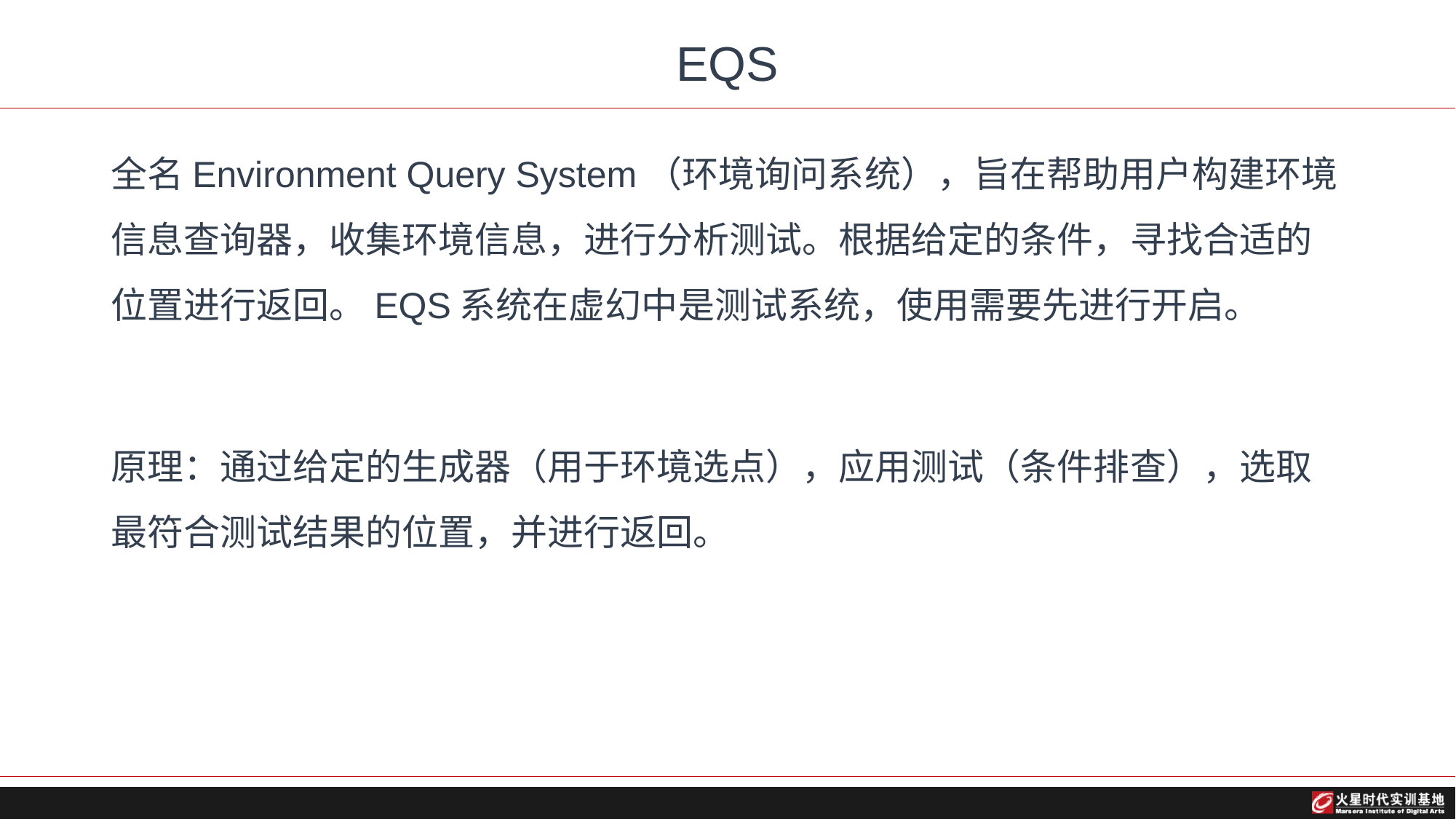

# EQS
全名Environment Query System（环境询问系统），旨在帮助用户构建环境信息查询器，收集环境信息，进行分析测试。根据给定的条件，寻找合适的位置进行返回。EQS系统在虚幻中是测试系统，使用需要先进行开启。

原理：通过给定的生成器（用于环境选点），应用测试（条件排查），选取最符合测试结果的位置，并进行返回。